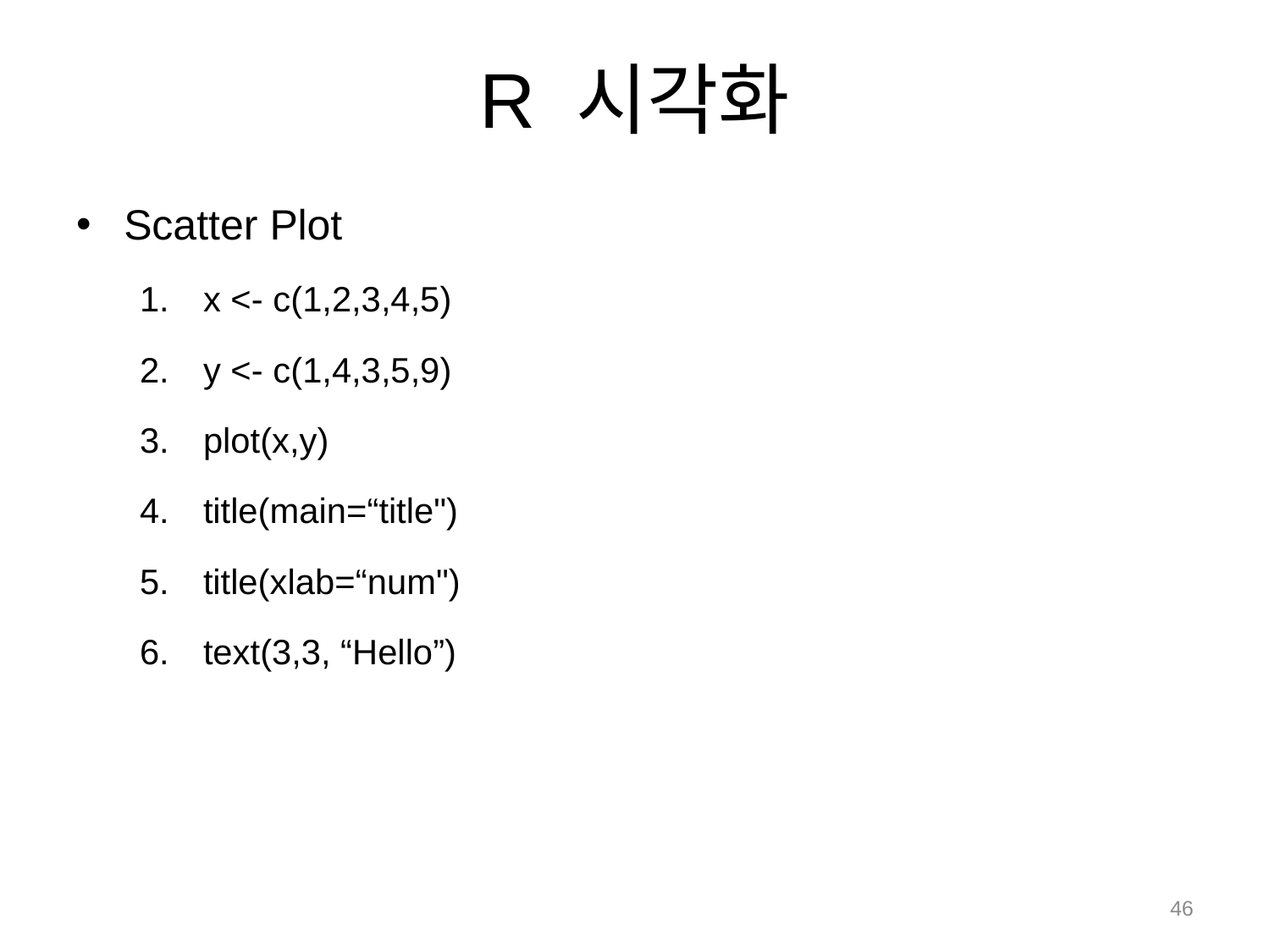

# R 시각화
Scatter Plot
x <- c(1,2,3,4,5)
y <- c(1,4,3,5,9)
plot(x,y)
title(main=“title")
title(xlab=“num")
text(3,3, “Hello”)
46